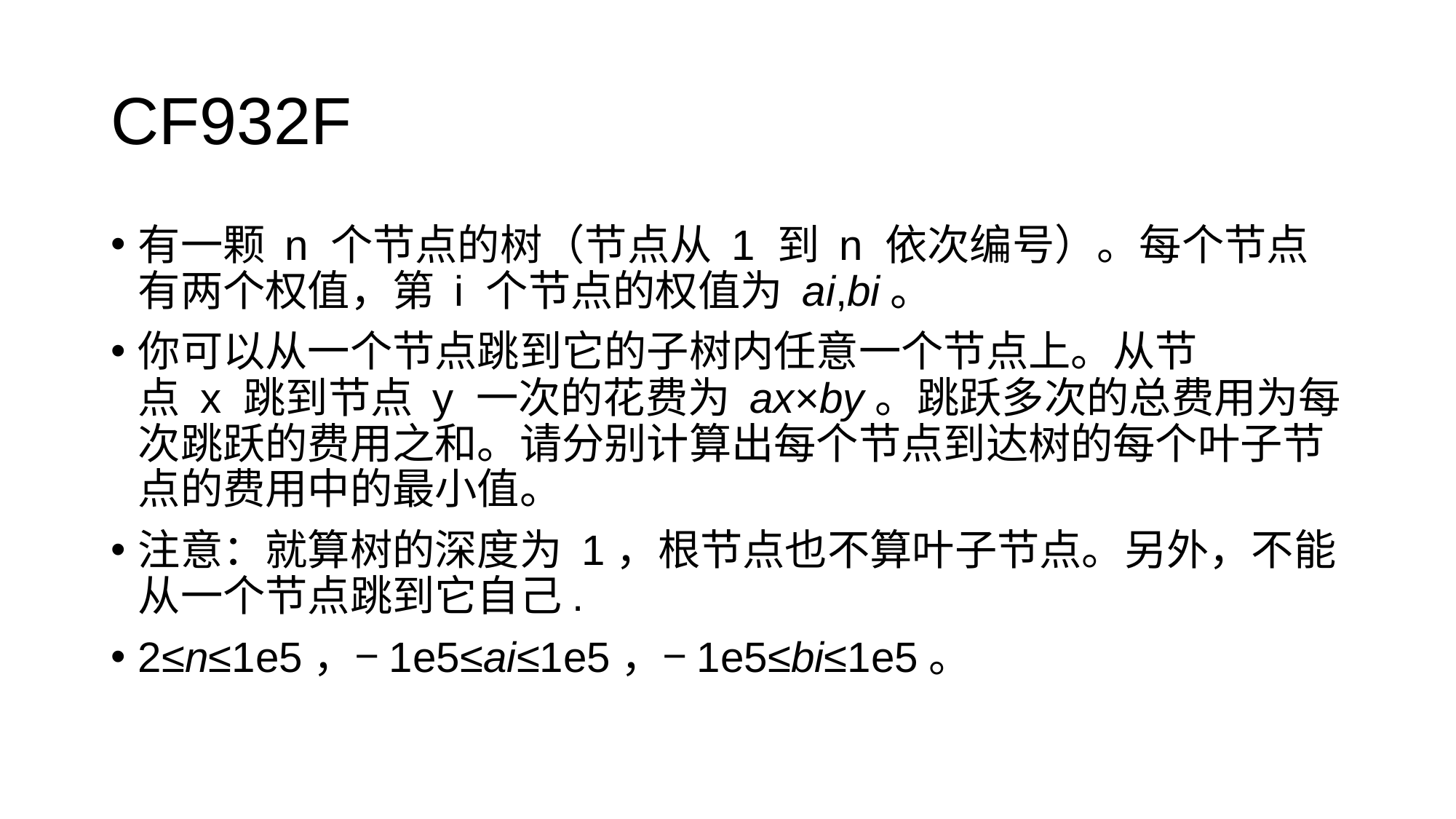

# CF932F
有一颗 n 个节点的树（节点从 1 到 n 依次编号）。每个节点有两个权值，第 i 个节点的权值为 ai​,bi​。
你可以从一个节点跳到它的子树内任意一个节点上。从节点 x 跳到节点 y 一次的花费为 ax​×by​。跳跃多次的总费用为每次跳跃的费用之和。请分别计算出每个节点到达树的每个叶子节点的费用中的最小值。
注意：就算树的深度为 1，根节点也不算叶子节点。另外，不能从一个节点跳到它自己.
2≤n≤1e5，−1e5≤ai​≤1e5，−1e5≤bi​≤1e5。